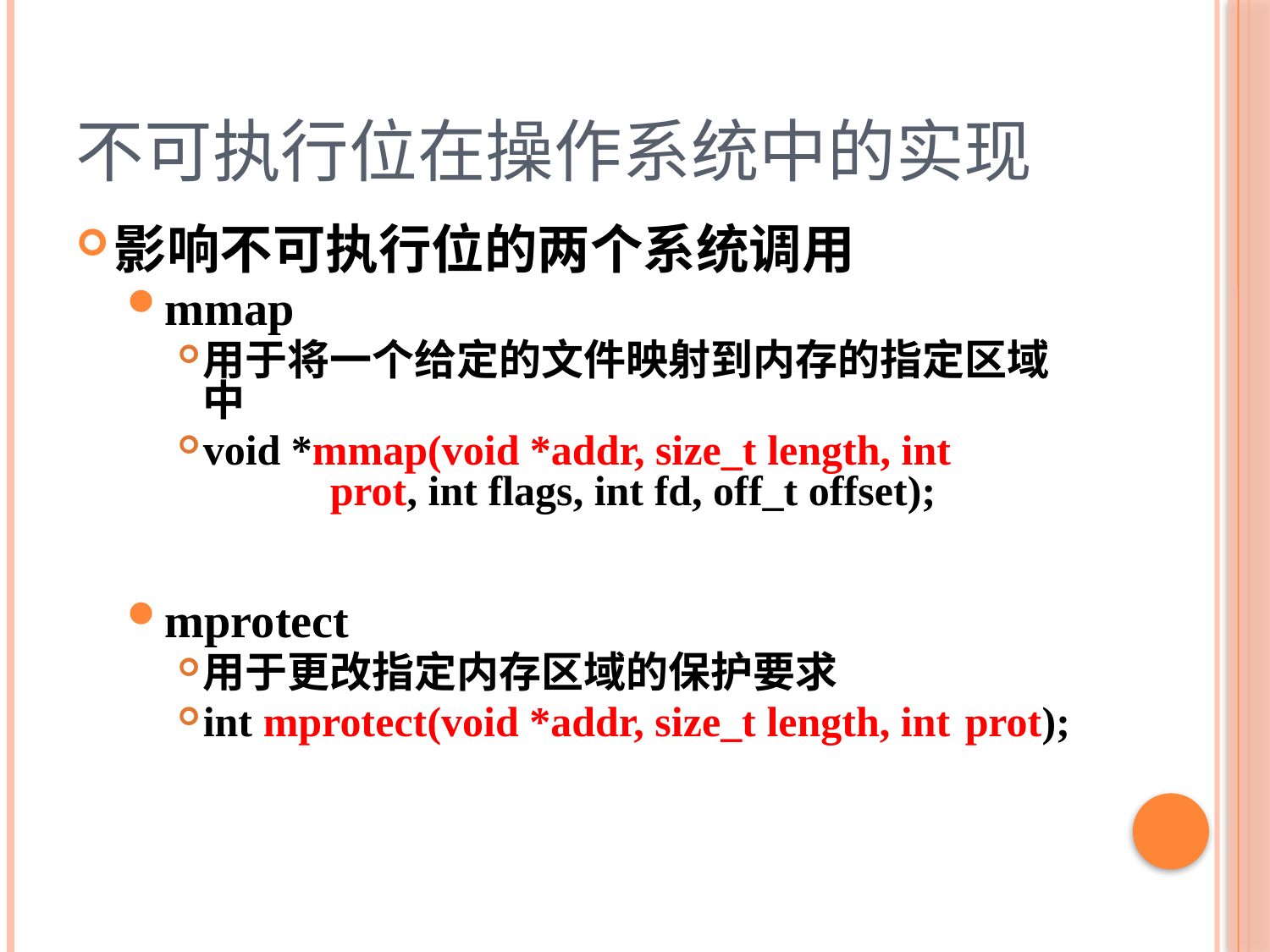

# 不可执行位在操作系统中的实现
影响不可执行位的两个系统调用
mmap
用于将一个给定的文件映射到内存的指定区域中
void *mmap(void *addr, size_t length, int     	prot, int flags, int fd, off_t offset);

mprotect
用于更改指定内存区域的保护要求
int mprotect(void *addr, size_t length, int 	prot);